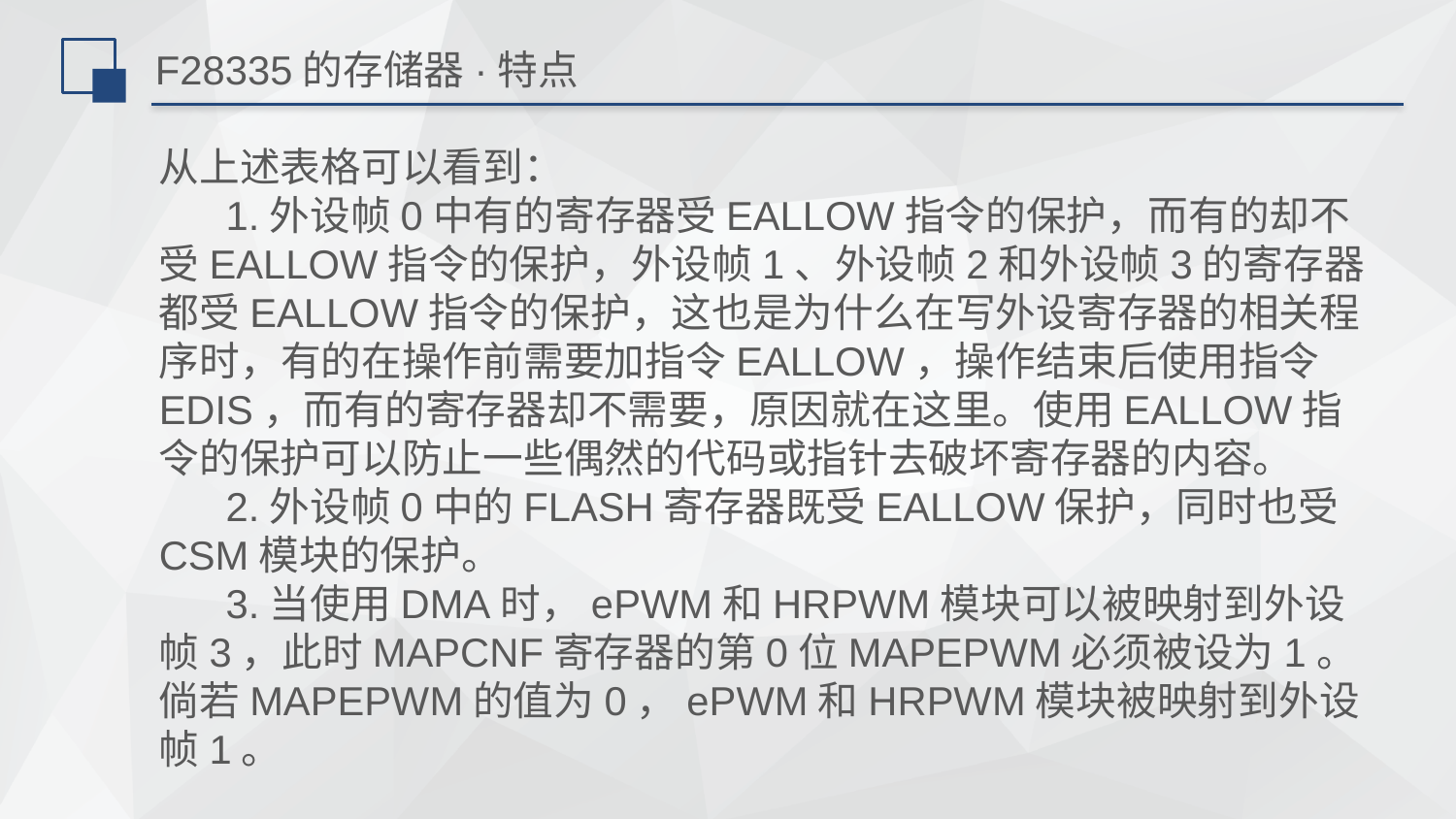

# F28335的存储器·特点
从上述表格可以看到：
      1.外设帧0中有的寄存器受EALLOW指令的保护，而有的却不受EALLOW指令的保护，外设帧1、外设帧2和外设帧3的寄存器都受EALLOW指令的保护，这也是为什么在写外设寄存器的相关程序时，有的在操作前需要加指令EALLOW，操作结束后使用指令EDIS，而有的寄存器却不需要，原因就在这里。使用EALLOW指令的保护可以防止一些偶然的代码或指针去破坏寄存器的内容。
      2.外设帧0中的FLASH寄存器既受EALLOW保护，同时也受CSM模块的保护。
      3.当使用DMA时，ePWM和HRPWM模块可以被映射到外设帧3，此时MAPCNF寄存器的第0位MAPEPWM必须被设为1。倘若MAPEPWM的值为0，ePWM和HRPWM模块被映射到外设帧1。